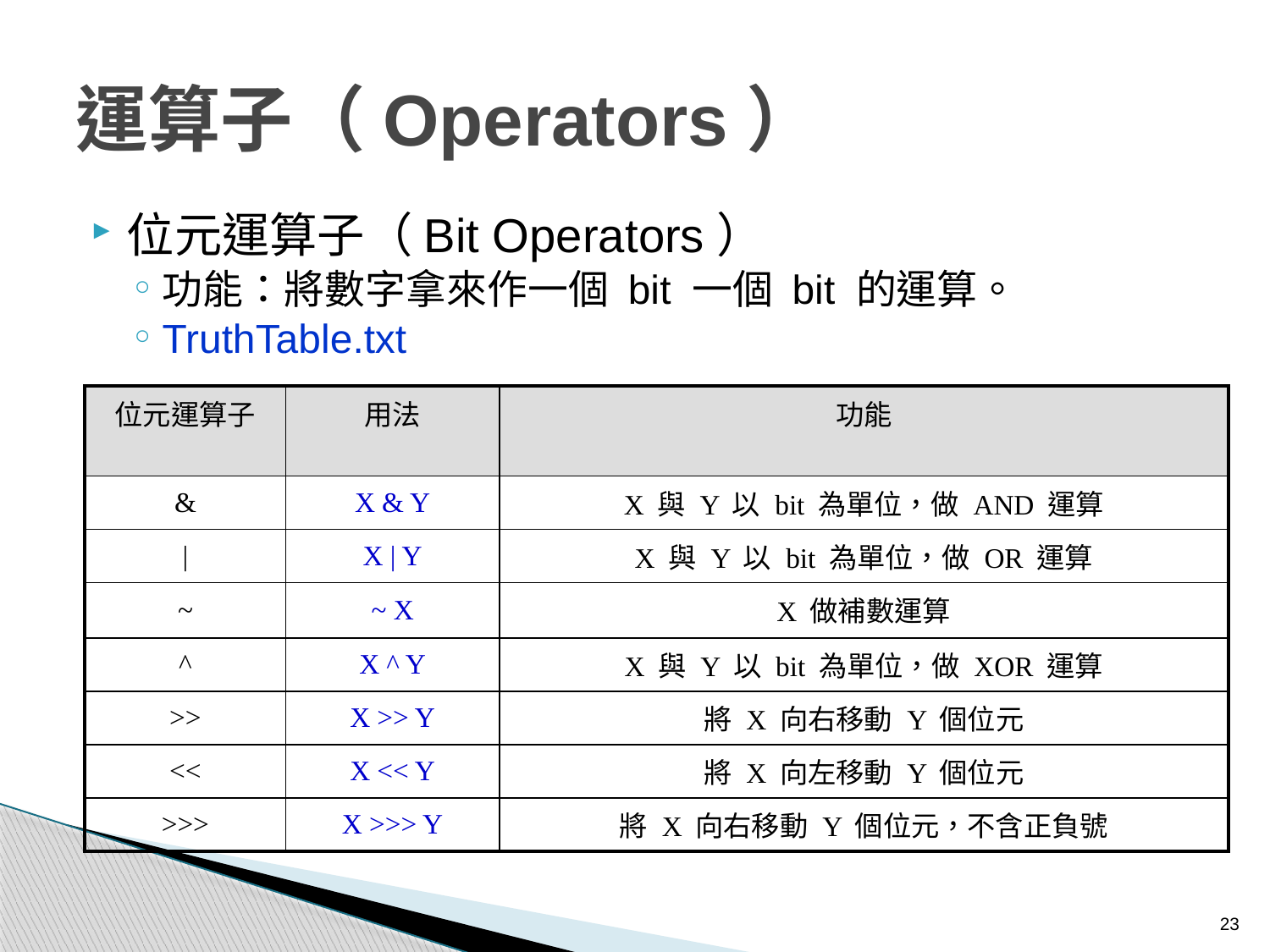

# 運算子（Operators）
位元運算子（Bit Operators）
功能：將數字拿來作一個 bit 一個 bit 的運算。
TruthTable.txt

| 位元運算子 | 用法 | 功能 |
| --- | --- | --- |
| & | X & Y | X 與 Y 以 bit 為單位，做 AND 運算 |
| | | X | Y | X 與 Y 以 bit 為單位，做 OR 運算 |
| ~ | ~ X | X 做補數運算 |
| ^ | X ^ Y | X 與 Y 以 bit 為單位，做 XOR 運算 |
| >> | X >> Y | 將 X 向右移動 Y 個位元 |
| << | X << Y | 將 X 向左移動 Y 個位元 |
| >>> | X >>> Y | 將 X 向右移動 Y 個位元，不含正負號 |
23